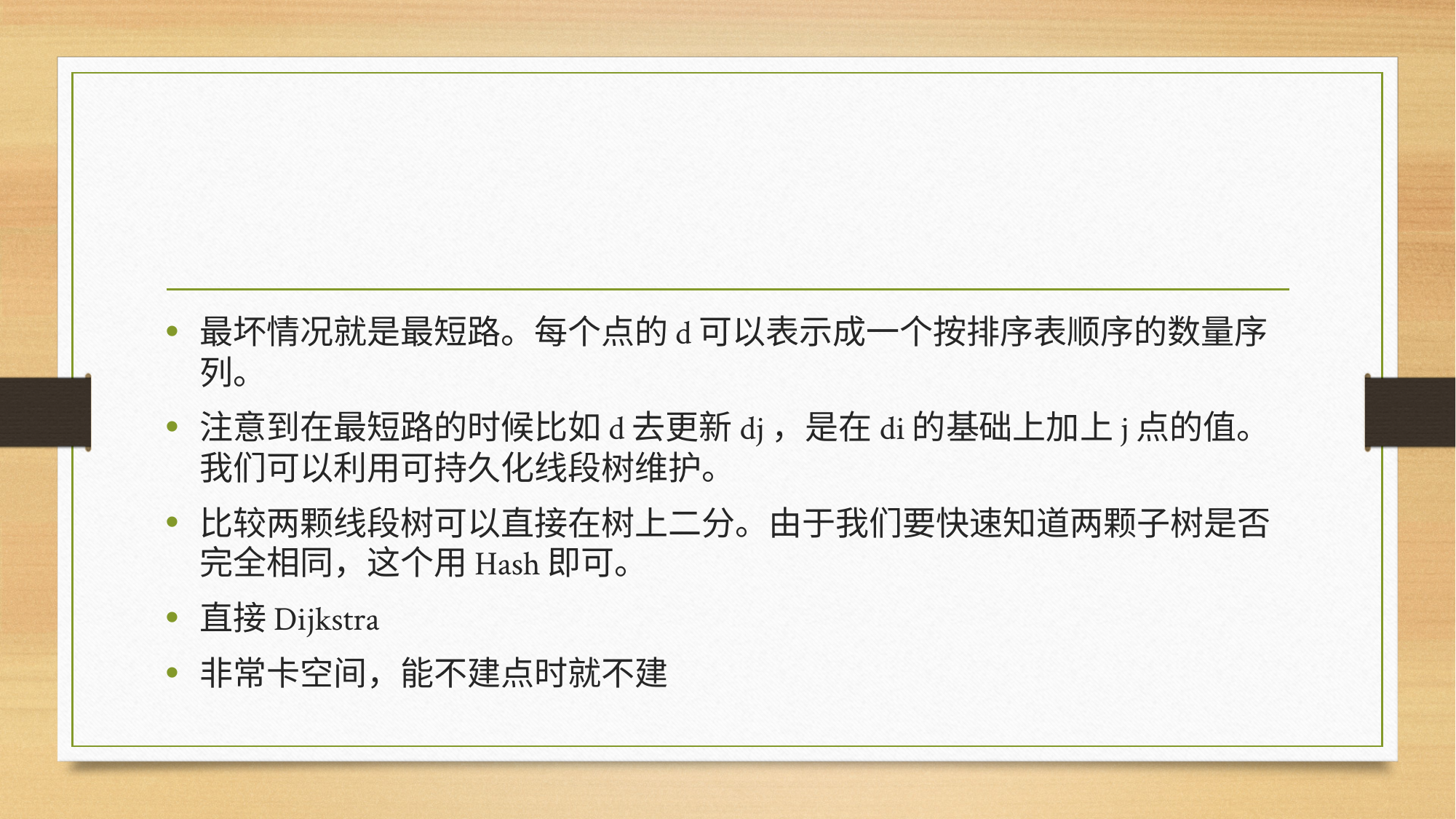

#
最坏情况就是最短路。每个点的d可以表示成一个按排序表顺序的数量序列。
注意到在最短路的时候比如d去更新dj，是在di的基础上加上j点的值。我们可以利用可持久化线段树维护。
比较两颗线段树可以直接在树上二分。由于我们要快速知道两颗子树是否完全相同，这个用Hash即可。
直接Dijkstra
非常卡空间，能不建点时就不建